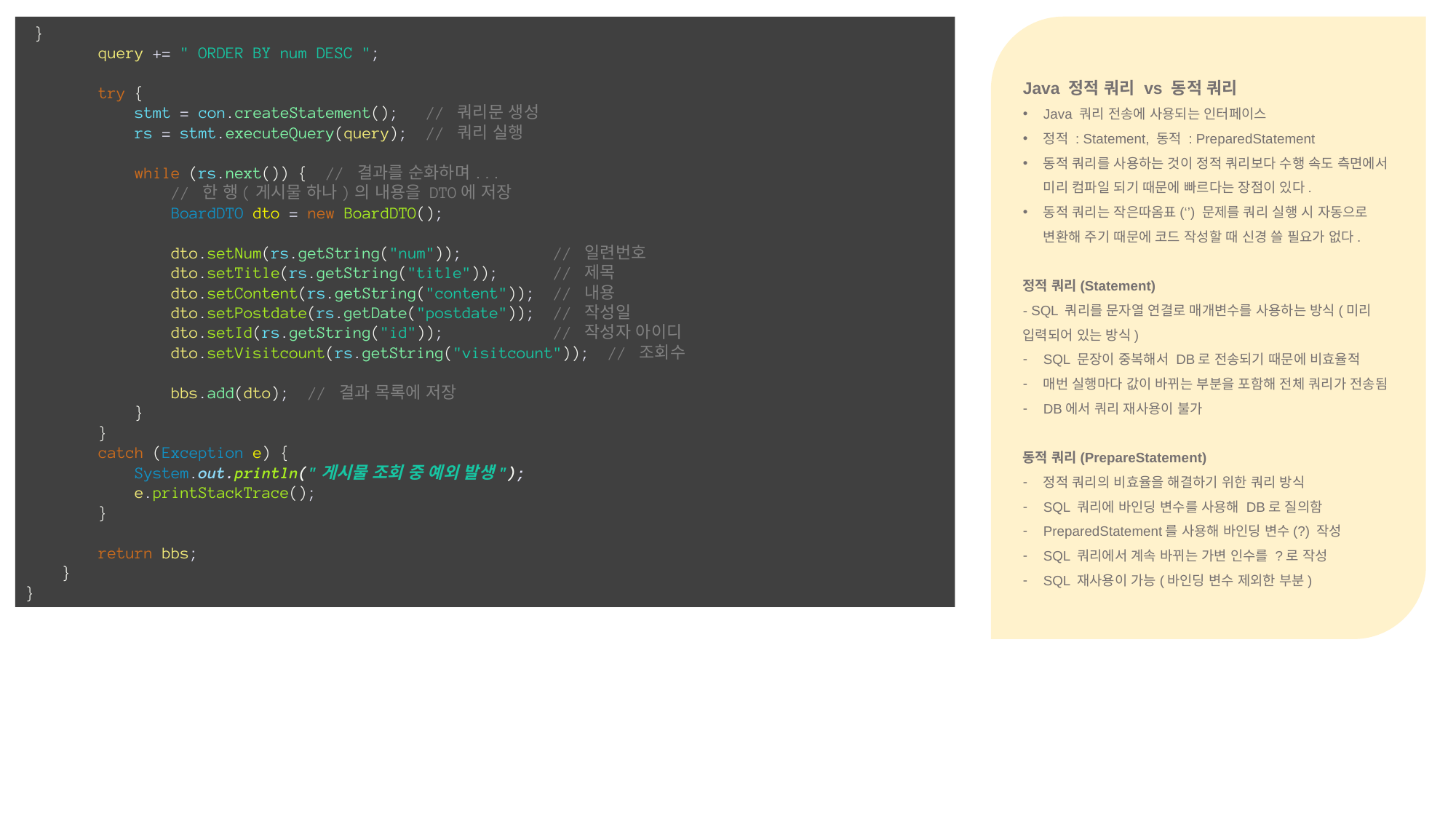

}
        query += " ORDER BY num DESC ";

        try {
            stmt = con.createStatement();   // 쿼리문 생성
            rs = stmt.executeQuery(query);  // 쿼리 실행

            while (rs.next()) {  // 결과를 순화하며...
                // 한 행(게시물 하나)의 내용을 DTO에 저장
                BoardDTO dto = new BoardDTO();

                dto.setNum(rs.getString("num"));          // 일련번호
                dto.setTitle(rs.getString("title"));      // 제목
                dto.setContent(rs.getString("content"));  // 내용
                dto.setPostdate(rs.getDate("postdate"));  // 작성일
                dto.setId(rs.getString("id"));            // 작성자 아이디
                dto.setVisitcount(rs.getString("visitcount"));  // 조회수

                bbs.add(dto);  // 결과 목록에 저장
            }
        }
        catch (Exception e) {
            System.out.println("게시물 조회 중 예외 발생");
            e.printStackTrace();
        }

        return bbs;
    }
}
Java 정적 쿼리 vs 동적 쿼리
Java 쿼리 전송에 사용되는 인터페이스
정적 : Statement, 동적 : PreparedStatement
동적 쿼리를 사용하는 것이 정적 쿼리보다 수행 속도 측면에서 미리 컴파일 되기 때문에 빠르다는 장점이 있다.
동적 쿼리는 작은따옴표(‘’) 문제를 쿼리 실행 시 자동으로 변환해 주기 때문에 코드 작성할 때 신경 쓸 필요가 없다.

정적 쿼리(Statement)
- SQL 쿼리를 문자열 연결로 매개변수를 사용하는 방식(미리 입력되어 있는 방식)
SQL 문장이 중복해서 DB로 전송되기 때문에 비효율적
매번 실행마다 값이 바뀌는 부분을 포함해 전체 쿼리가 전송됨
DB에서 쿼리 재사용이 불가

동적 쿼리(PrepareStatement)
정적 쿼리의 비효율을 해결하기 위한 쿼리 방식
SQL 쿼리에 바인딩 변수를 사용해 DB로 질의함
PreparedStatement를 사용해 바인딩 변수(?) 작성
SQL 쿼리에서 계속 바뀌는 가변 인수를 ?로 작성
SQL 재사용이 가능(바인딩 변수 제외한 부분)